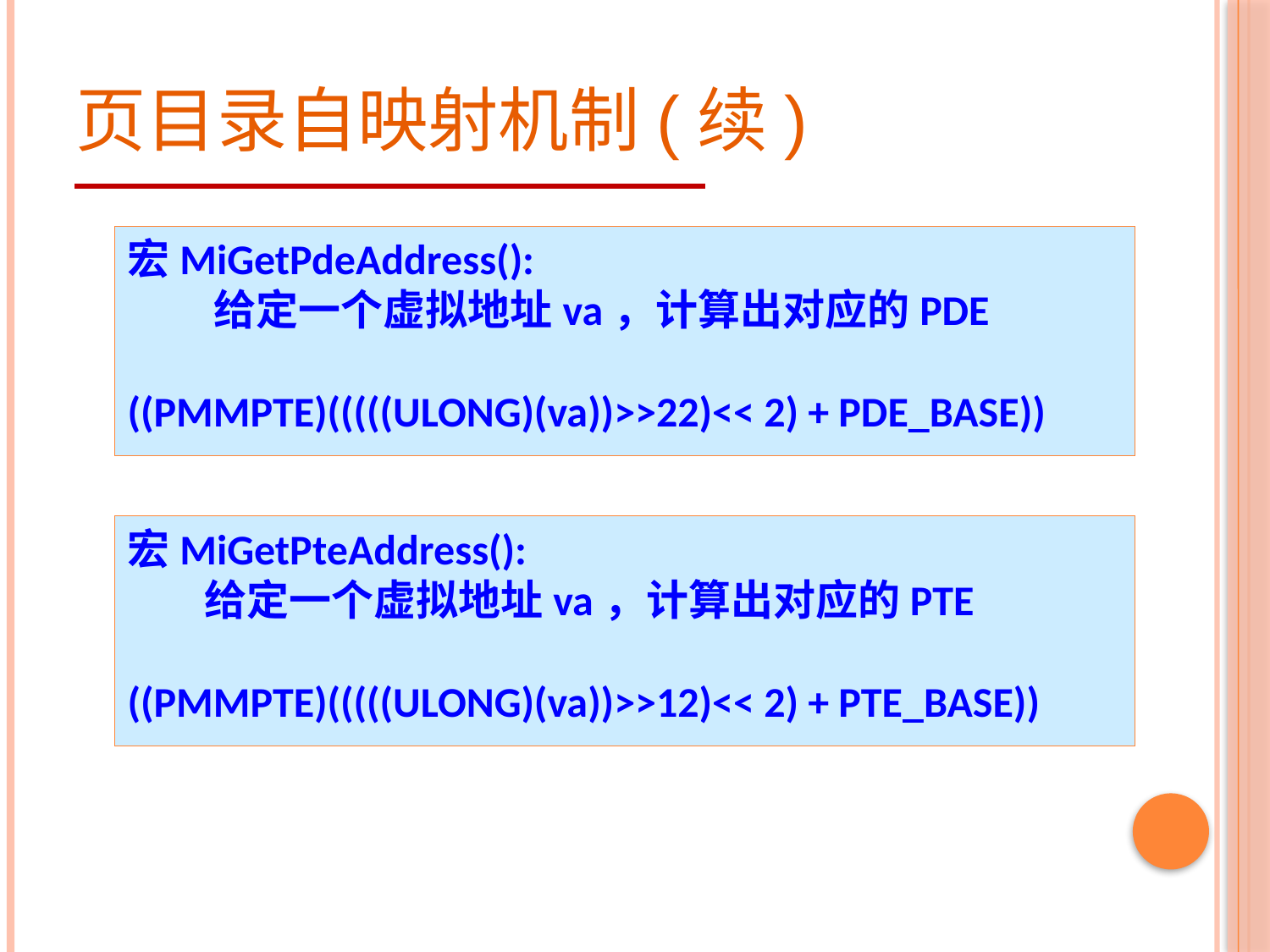

# 页目录自映射机制(续)
宏MiGetPdeAddress():
        给定一个虚拟地址va，计算出对应的PDE

((PMMPTE)(((((ULONG)(va))>>22)<< 2) + PDE_BASE))
宏MiGetPteAddress():
       给定一个虚拟地址va，计算出对应的PTE

((PMMPTE)(((((ULONG)(va))>>12)<< 2) + PTE_BASE))